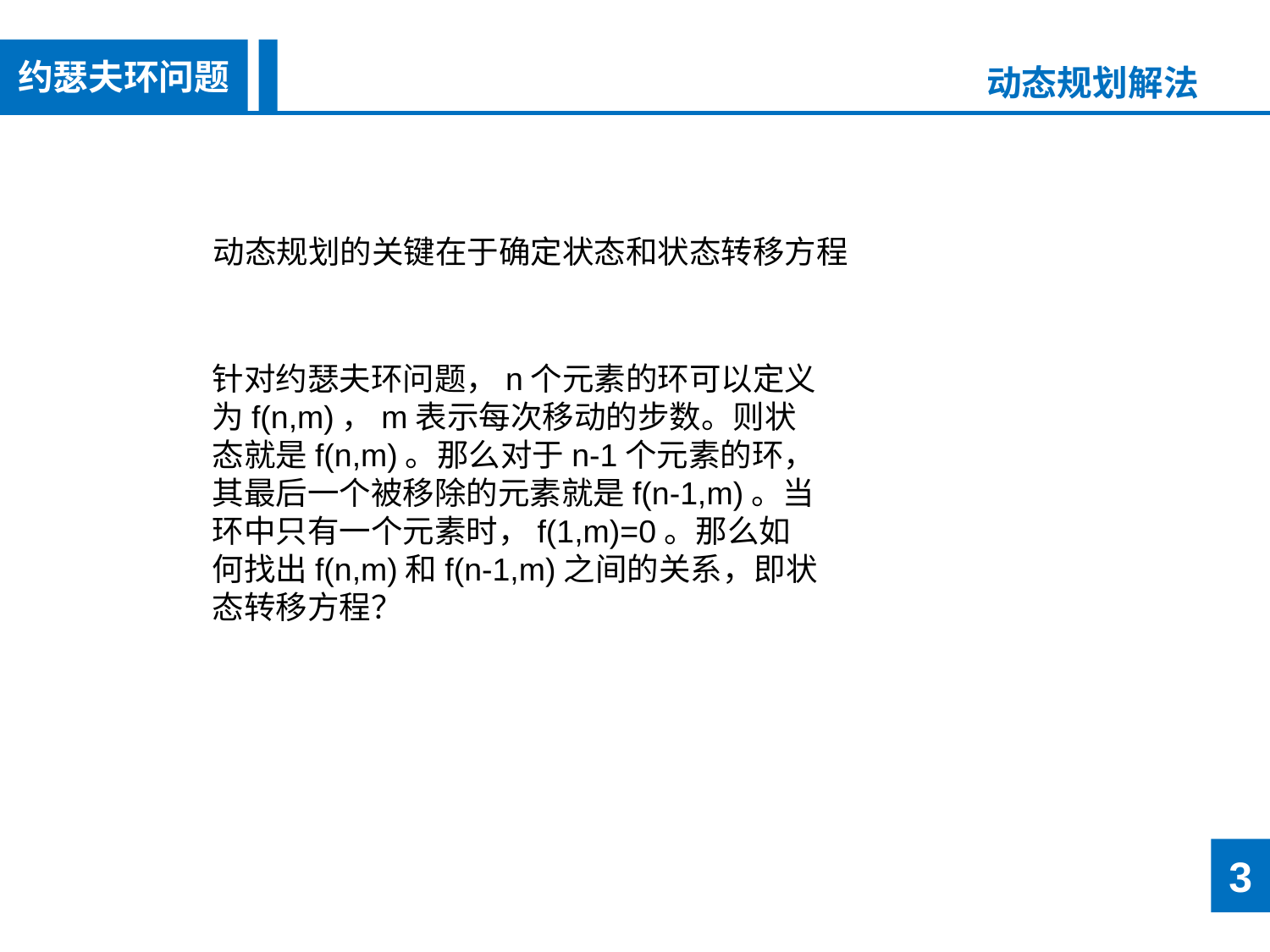

约瑟夫环问题

动态规划解法
动态规划的关键在于确定状态和状态转移方程
针对约瑟夫环问题，n个元素的环可以定义为f(n,m)，m表示每次移动的步数。则状态就是f(n,m)。那么对于n-1个元素的环，其最后一个被移除的元素就是f(n-1,m)。当环中只有一个元素时，f(1,m)=0。那么如何找出f(n,m)和f(n-1,m)之间的关系，即状态转移方程？
3